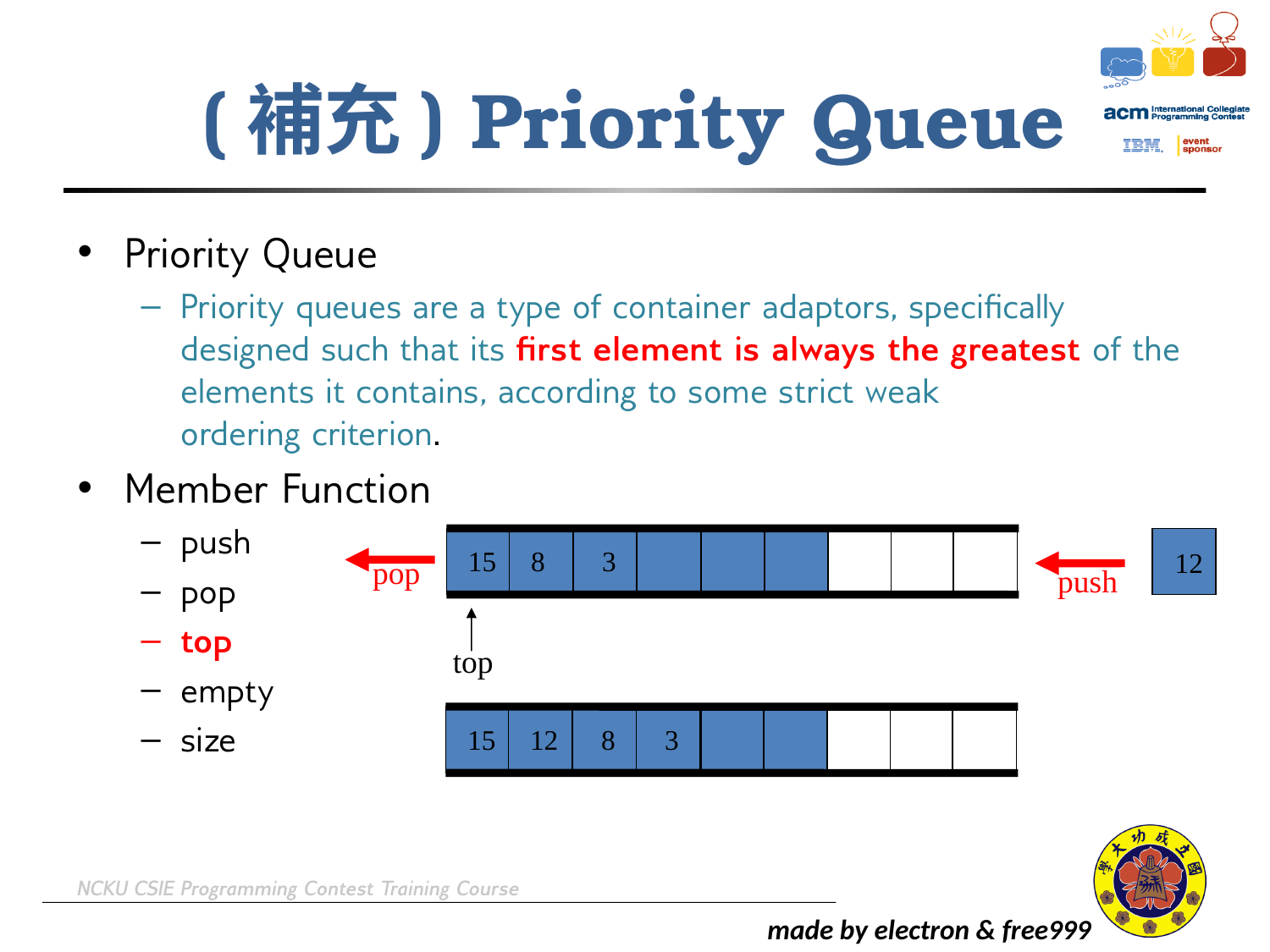

# (補充) Priority Queue
Priority Queue
Priority queues are a type of container adaptors, specifically designed such that its first element is always the greatest of the elements it contains, according to some strict weak ordering criterion.
Member Function
push
pop
top
empty
size

15
8
3
12

top

15
12
8
3

pop
push

NCKU CSIE Programming Contest Training Course